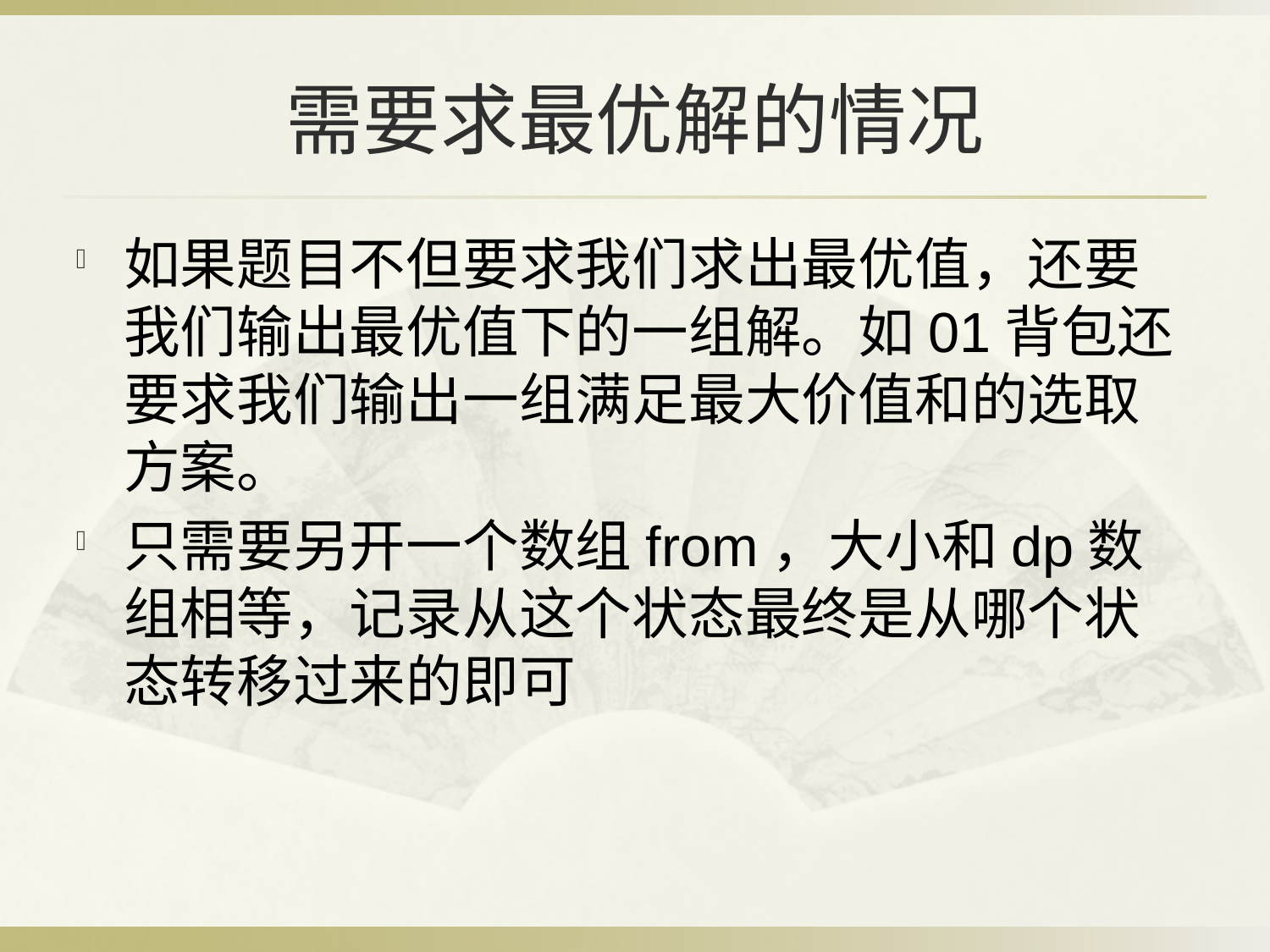

# 需要求最优解的情况
如果题目不但要求我们求出最优值，还要我们输出最优值下的一组解。如01背包还要求我们输出一组满足最大价值和的选取方案。
只需要另开一个数组from，大小和dp数组相等，记录从这个状态最终是从哪个状态转移过来的即可